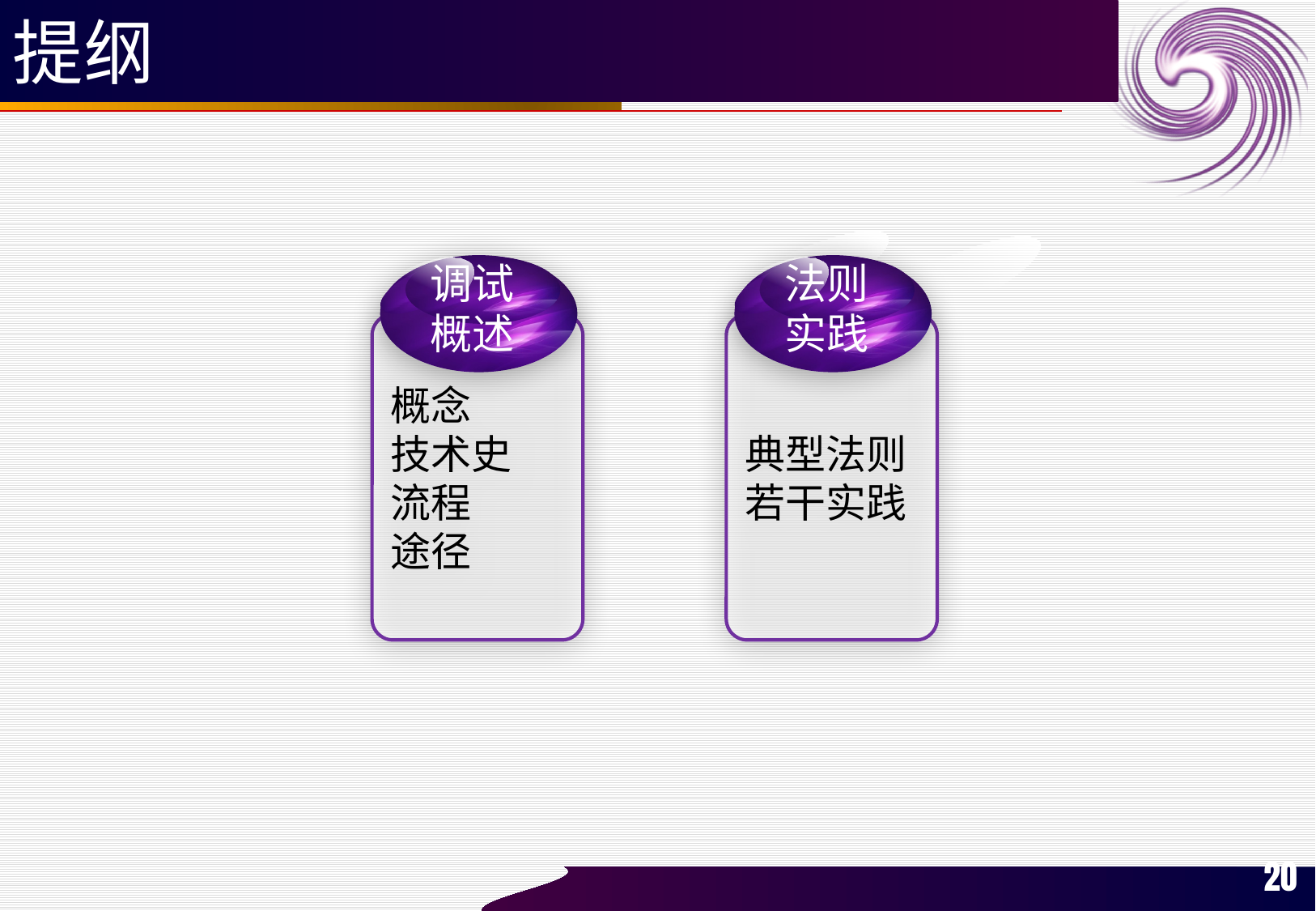

# 提纲
调试概述
法则实践

概念
技术史
流程
途径
典型法则
若干实践
20